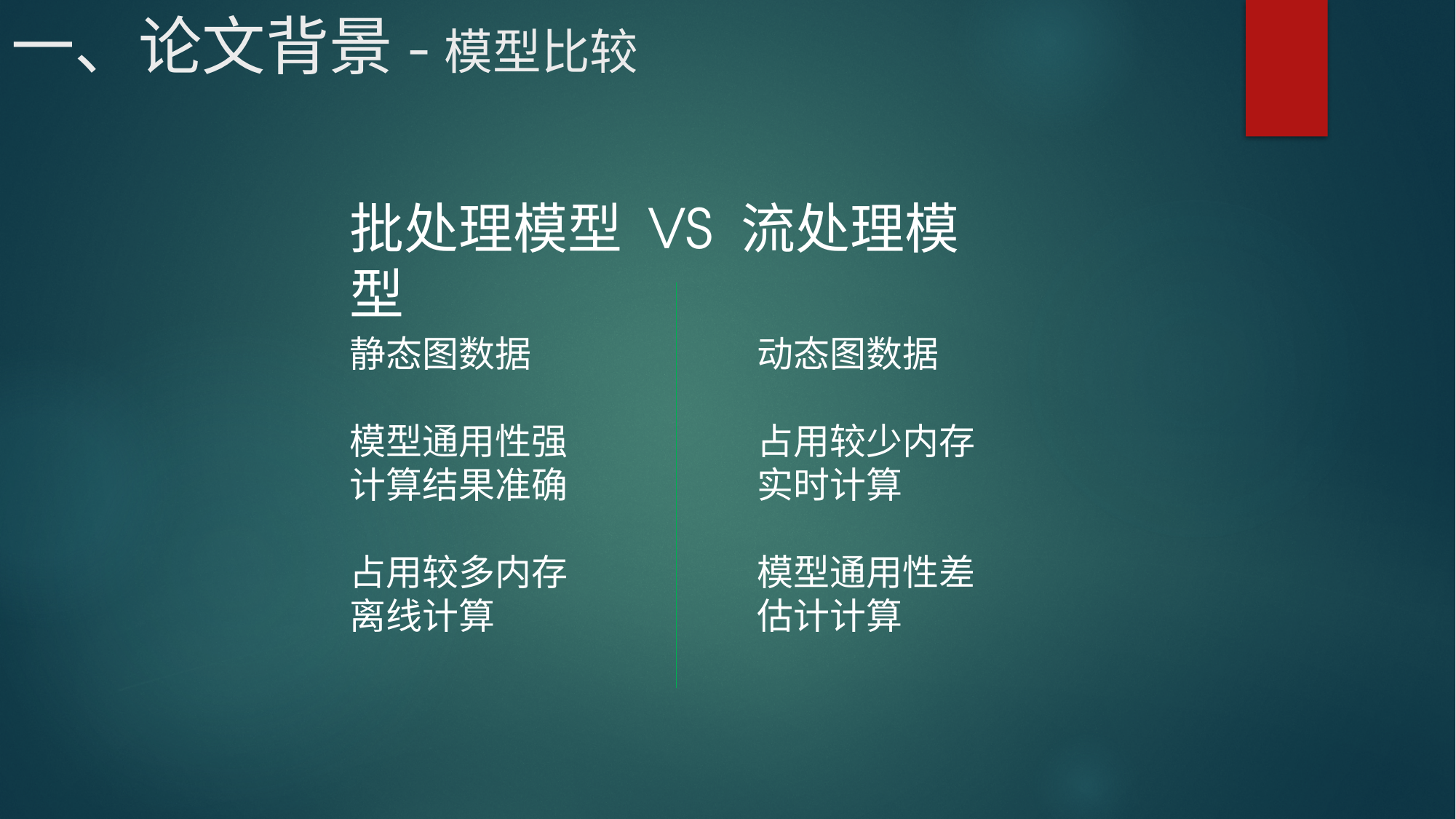

# 一、论文背景-模型比较

批处理模型 VS 流处理模型
静态图数据

模型通用性强
计算结果准确

占用较多内存
离线计算
动态图数据

占用较少内存
实时计算

模型通用性差
估计计算